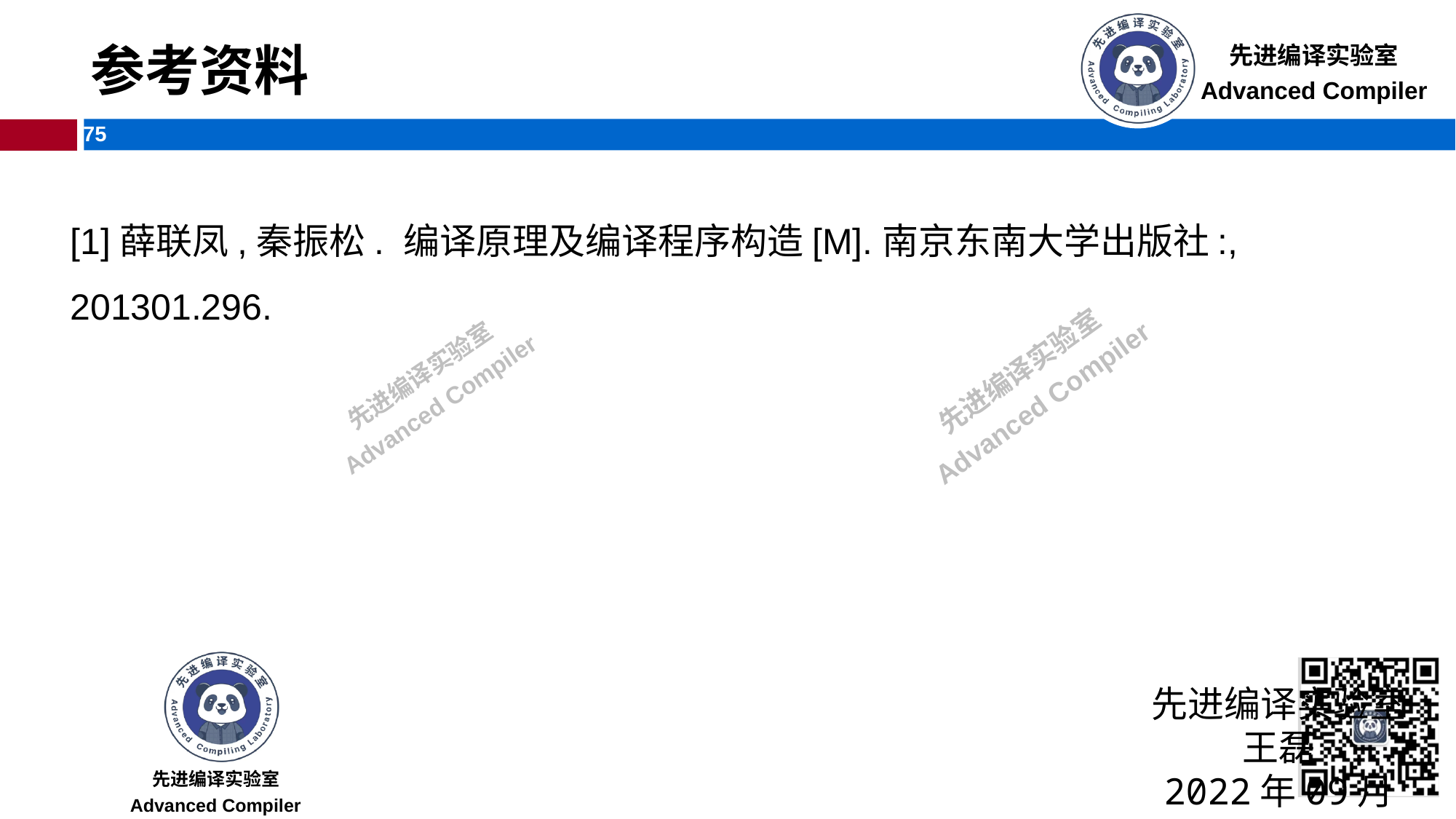

# 参考资料
[1]薛联凤,秦振松. 编译原理及编译程序构造[M].南京东南大学出版社:, 201301.296.
先进编译实验室
王磊
2022年09月